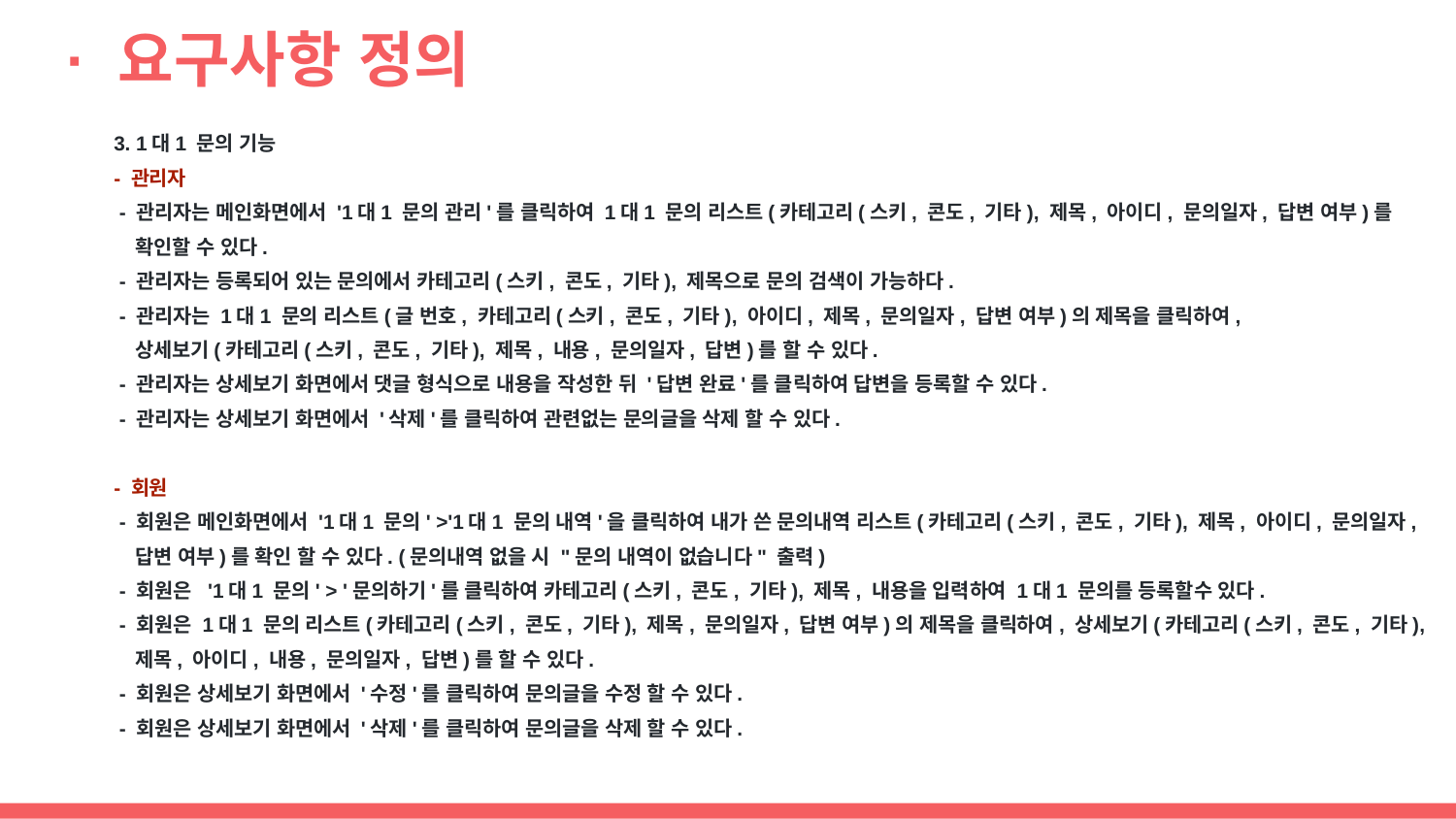

# · 요구사항 정의

3. 1대1 문의 기능
- 관리자
 - 관리자는 메인화면에서 '1대1 문의 관리'를 클릭하여 1대1 문의 리스트(카테고리(스키, 콘도, 기타), 제목, 아이디, 문의일자, 답변 여부)를
   확인할 수 있다.
 - 관리자는 등록되어 있는 문의에서 카테고리(스키, 콘도, 기타), 제목으로 문의 검색이 가능하다.
 - 관리자는 1대1 문의 리스트(글 번호, 카테고리(스키, 콘도, 기타), 아이디, 제목, 문의일자, 답변 여부)의 제목을 클릭하여,
   상세보기(카테고리(스키, 콘도, 기타), 제목, 내용, 문의일자, 답변)를 할 수 있다.
 - 관리자는 상세보기 화면에서 댓글 형식으로 내용을 작성한 뒤 '답변 완료'를 클릭하여 답변을 등록할 수 있다.
 - 관리자는 상세보기 화면에서 '삭제'를 클릭하여 관련없는 문의글을 삭제 할 수 있다.

- 회원
 - 회원은 메인화면에서 '1대1 문의' >'1대1 문의 내역'을 클릭하여 내가 쓴 문의내역 리스트(카테고리(스키, 콘도, 기타), 제목, 아이디, 문의일자,
   답변 여부)를 확인 할 수 있다. (문의내역 없을 시 "문의 내역이 없습니다" 출력)
 - 회원은  '1대1 문의' > '문의하기'를 클릭하여 카테고리(스키, 콘도, 기타), 제목, 내용을 입력하여 1대1 문의를 등록할수 있다.
 - 회원은 1대1 문의 리스트(카테고리(스키, 콘도, 기타), 제목, 문의일자, 답변 여부)의 제목을 클릭하여, 상세보기(카테고리(스키, 콘도, 기타),
   제목, 아이디, 내용, 문의일자, 답변)를 할 수 있다.
 - 회원은 상세보기 화면에서 '수정'를 클릭하여 문의글을 수정 할 수 있다.
 - 회원은 상세보기 화면에서 '삭제'를 클릭하여 문의글을 삭제 할 수 있다.